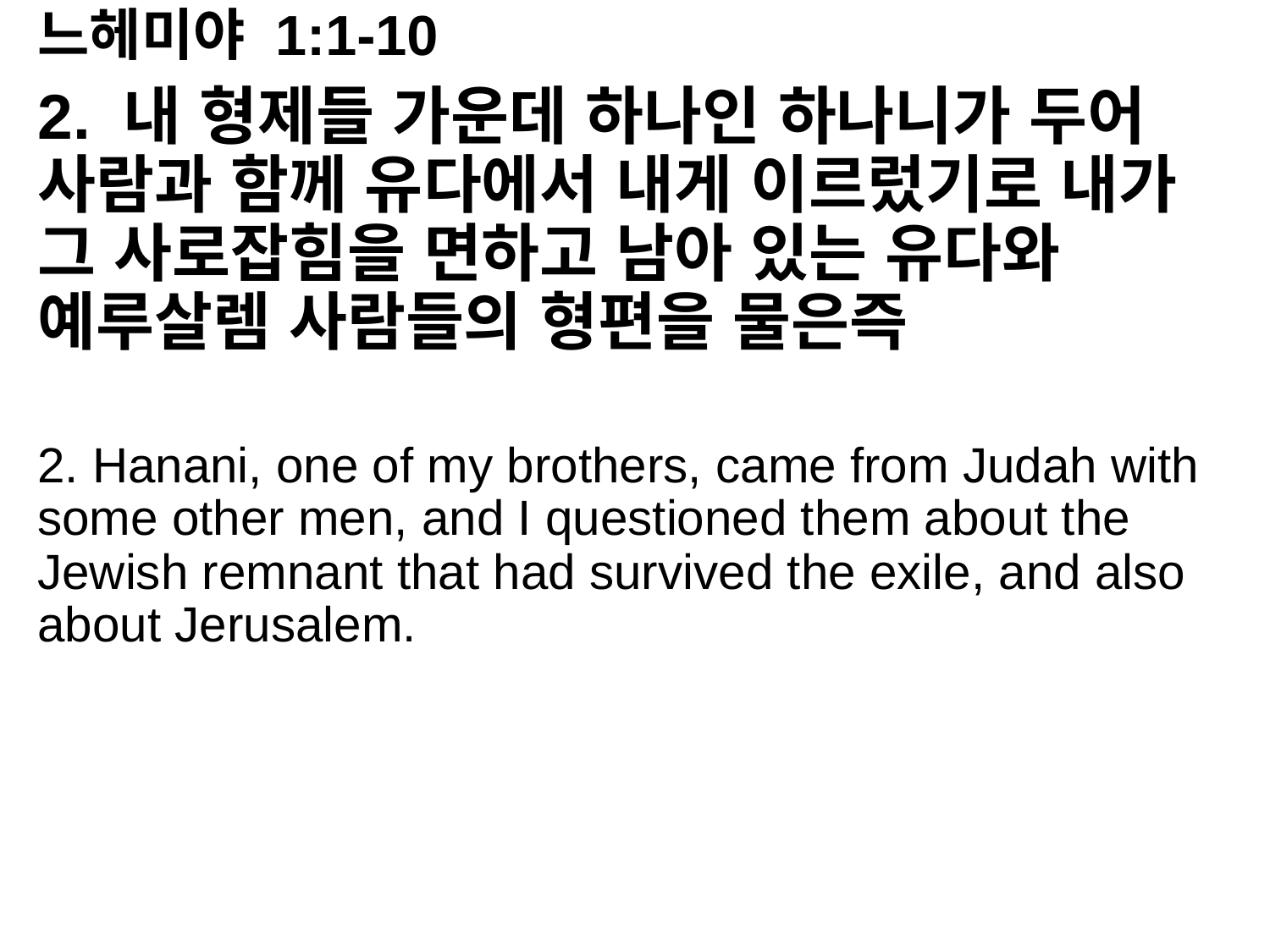

느헤미야 1:1-10
2. 내 형제들 가운데 하나인 하나니가 두어 사람과 함께 유다에서 내게 이르렀기로 내가 그 사로잡힘을 면하고 남아 있는 유다와 예루살렘 사람들의 형편을 물은즉

2. Hanani, one of my brothers, came from Judah with some other men, and I questioned them about the Jewish remnant that had survived the exile, and also about Jerusalem.